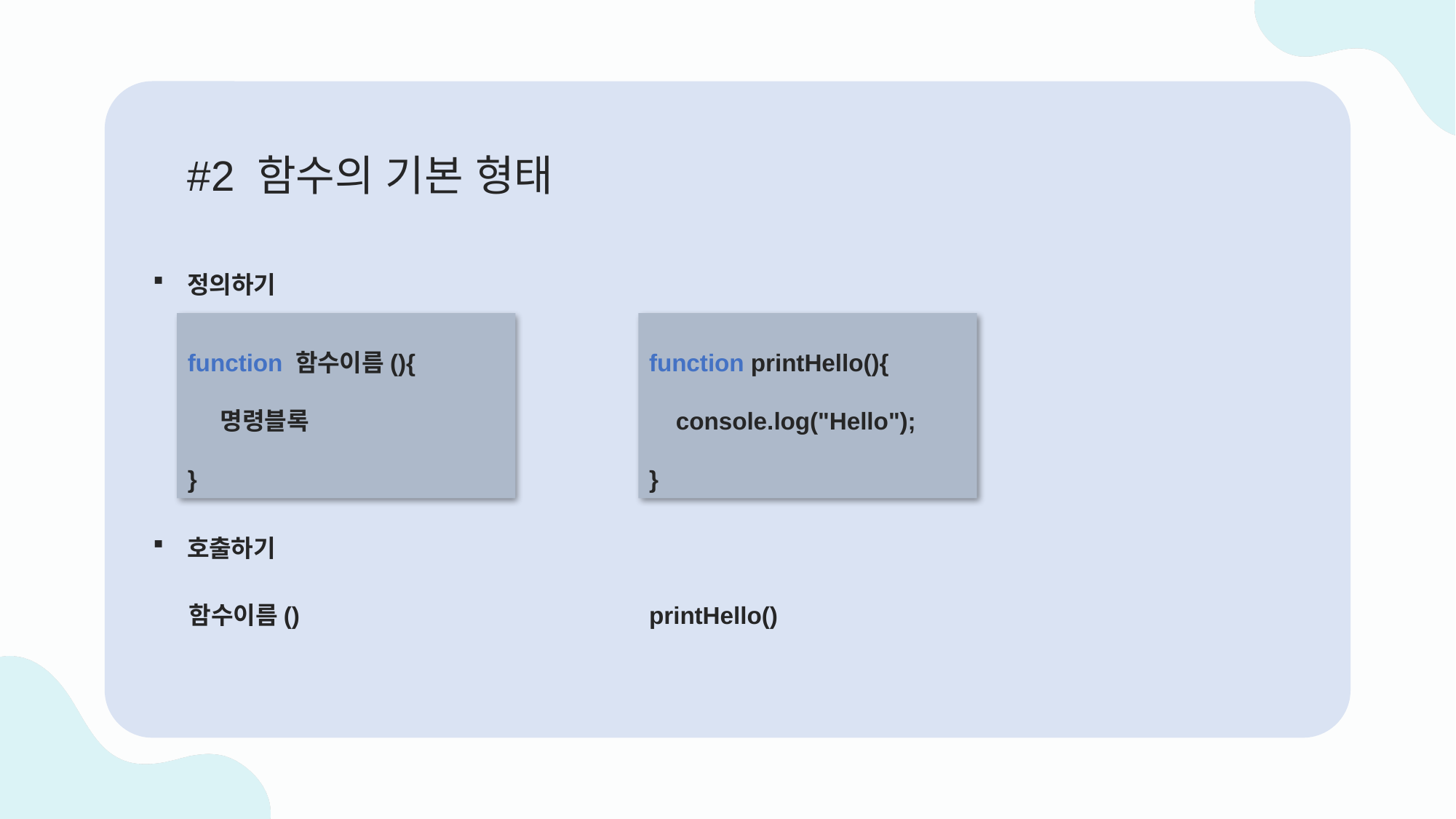

#2 함수의 기본 형태
정의하기
function 함수이름(){
    명령블록
}
function printHello(){
    console.log("Hello");
}
호출하기
함수이름()
printHello()